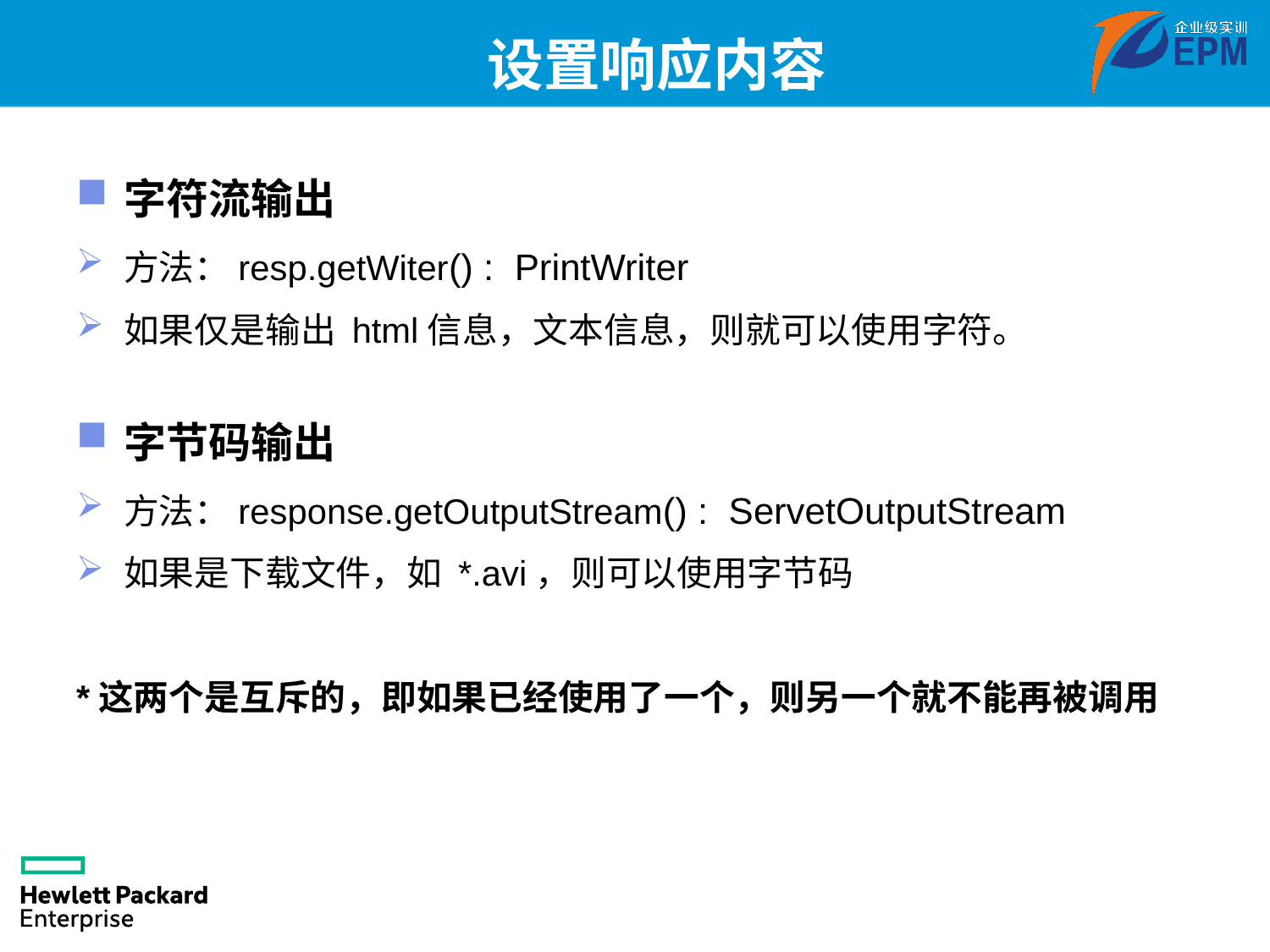

# 设置响应内容
字符流输出
方法：resp.getWiter() :  PrintWriter
如果仅是输出 html信息，文本信息，则就可以使用字符。
字节码输出
方法：response.getOutputStream() :  ServetOutputStream
如果是下载文件，如 *.avi，则可以使用字节码

*这两个是互斥的，即如果已经使用了一个，则另一个就不能再被调用